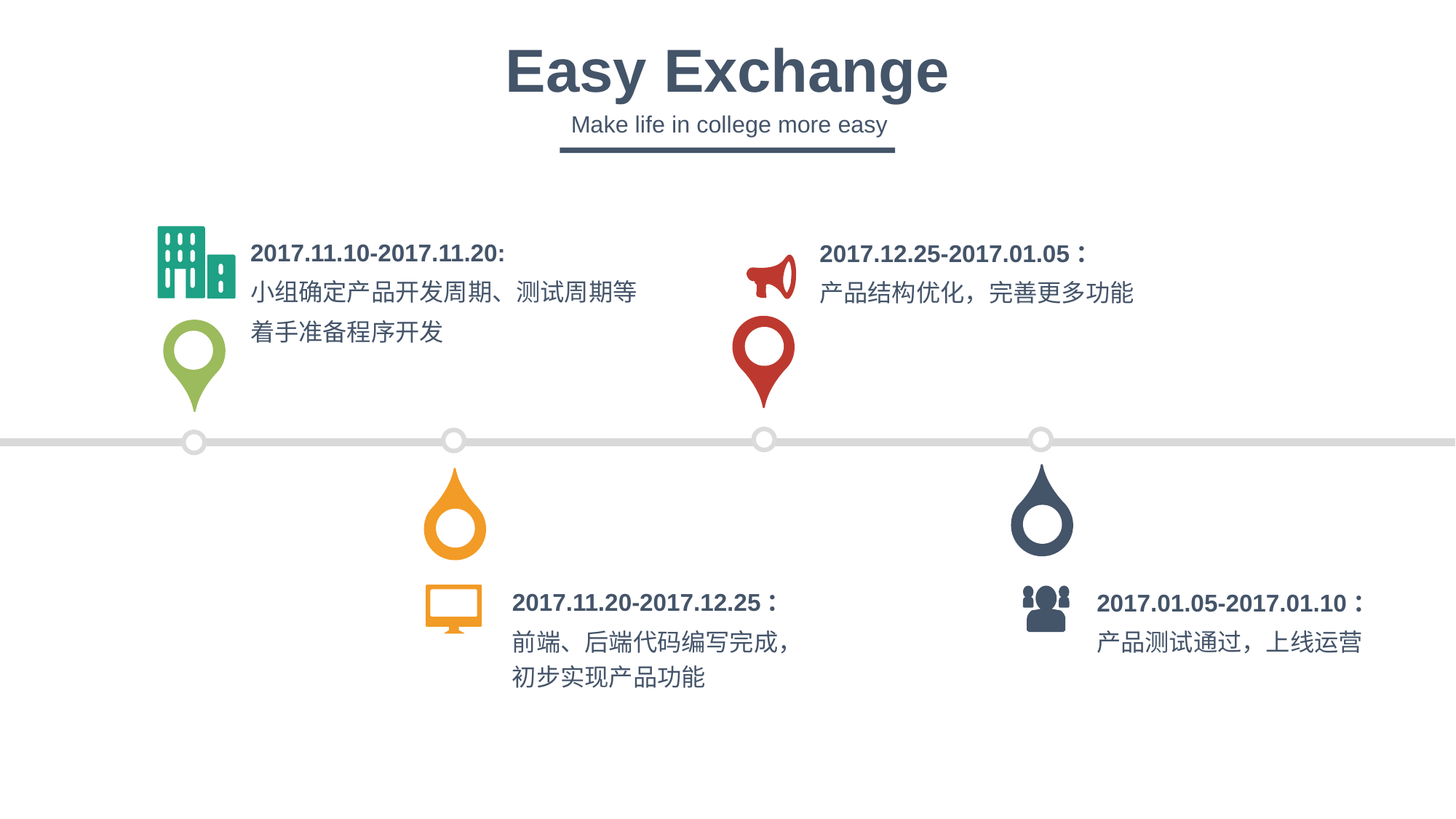

Easy Exchange
Make life in college more easy

2017.11.10-2017.11.20:
小组确定产品开发周期、测试周期等
着手准备程序开发

2017.12.25-2017.01.05：
产品结构优化，完善更多功能

2017.11.20-2017.12.25：
前端、后端代码编写完成，初步实现产品功能
2017.01.05-2017.01.10：
产品测试通过，上线运营